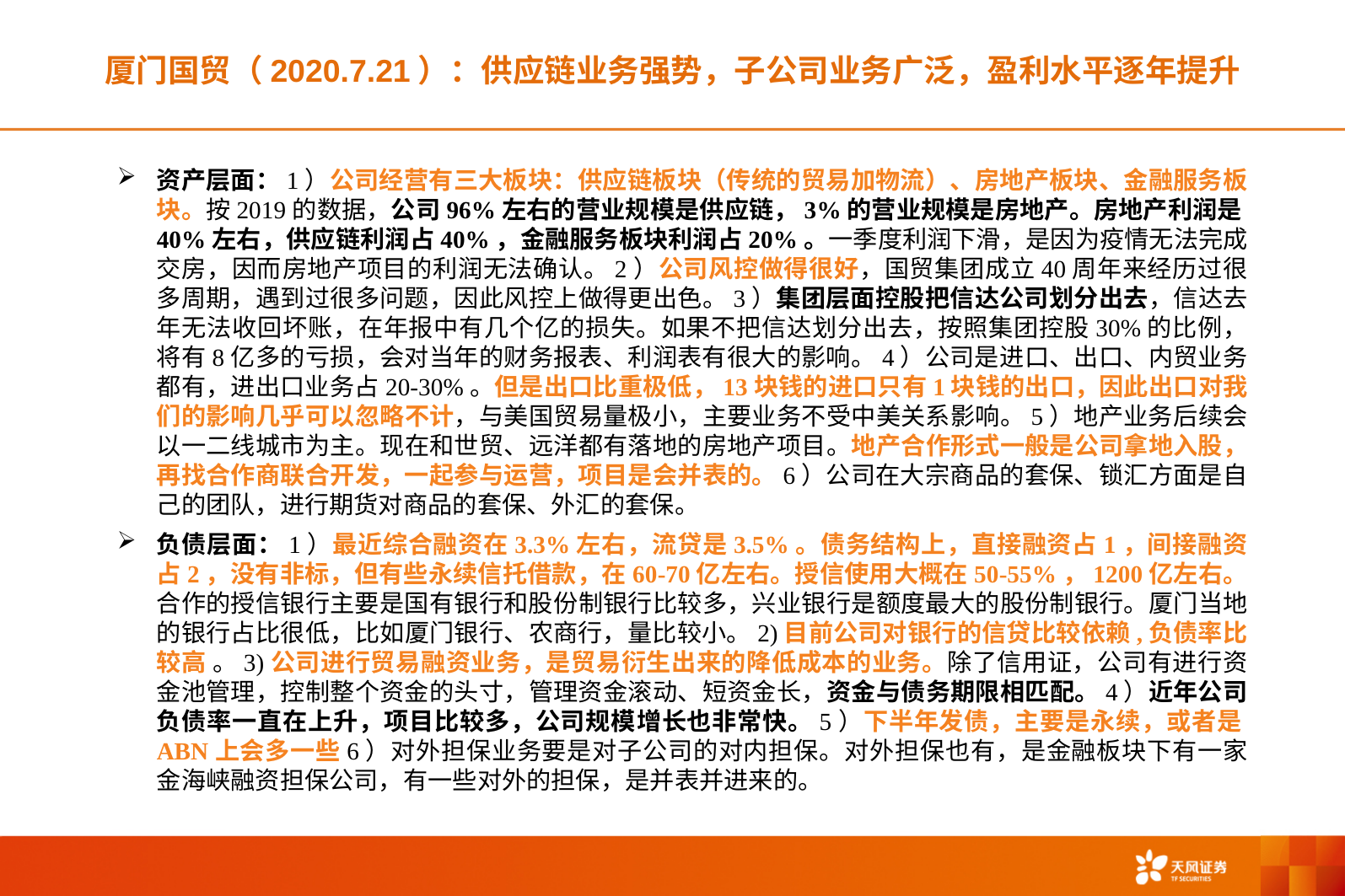

厦门国贸（2020.7.21）：供应链业务强势，子公司业务广泛，盈利水平逐年提升
资产层面：1）公司经营有三大板块：供应链板块（传统的贸易加物流）、房地产板块、金融服务板块。按2019的数据，公司96%左右的营业规模是供应链，3%的营业规模是房地产。房地产利润是40%左右，供应链利润占40%，金融服务板块利润占20%。一季度利润下滑，是因为疫情无法完成交房，因而房地产项目的利润无法确认。2）公司风控做得很好，国贸集团成立40周年来经历过很多周期，遇到过很多问题，因此风控上做得更出色。3）集团层面控股把信达公司划分出去，信达去年无法收回坏账，在年报中有几个亿的损失。如果不把信达划分出去，按照集团控股30%的比例，将有8亿多的亏损，会对当年的财务报表、利润表有很大的影响。4）公司是进口、出口、内贸业务都有，进出口业务占20-30%。但是出口比重极低，13块钱的进口只有1块钱的出口，因此出口对我们的影响几乎可以忽略不计，与美国贸易量极小，主要业务不受中美关系影响。5）地产业务后续会以一二线城市为主。现在和世贸、远洋都有落地的房地产项目。地产合作形式一般是公司拿地入股，再找合作商联合开发，一起参与运营，项目是会并表的。6）公司在大宗商品的套保、锁汇方面是自己的团队，进行期货对商品的套保、外汇的套保。
负债层面：1）最近综合融资在3.3%左右，流贷是3.5%。债务结构上，直接融资占1，间接融资占2，没有非标，但有些永续信托借款，在60-70亿左右。授信使用大概在50-55%，1200亿左右。合作的授信银行主要是国有银行和股份制银行比较多，兴业银行是额度最大的股份制银行。厦门当地的银行占比很低，比如厦门银行、农商行，量比较小。2)目前公司对银行的信贷比较依赖,负债率比较高 。3)公司进行贸易融资业务，是贸易衍生出来的降低成本的业务。除了信用证，公司有进行资金池管理，控制整个资金的头寸，管理资金滚动、短资金长，资金与债务期限相匹配。4）近年公司负债率一直在上升，项目比较多，公司规模增长也非常快。5）下半年发债，主要是永续，或者是ABN上会多一些6）对外担保业务要是对子公司的对内担保。对外担保也有，是金融板块下有一家金海峡融资担保公司，有一些对外的担保，是并表并进来的。
39